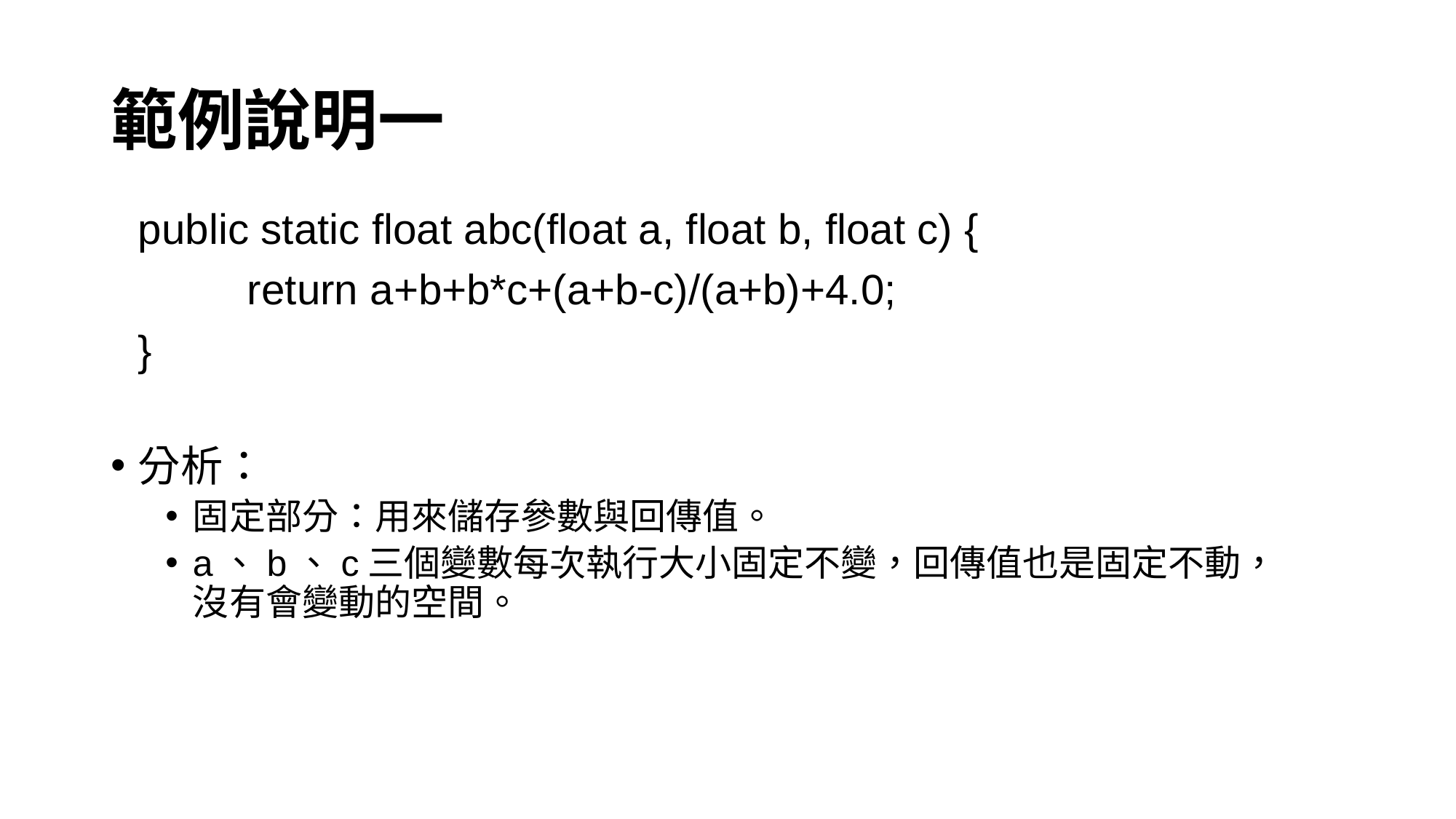

# 範例說明一
	public static float abc(float a, float b, float c) {
		return a+b+b*c+(a+b-c)/(a+b)+4.0;
	}

分析：
固定部分：用來儲存參數與回傳值。
a、b、c三個變數每次執行大小固定不變，回傳值也是固定不動，沒有會變動的空間。